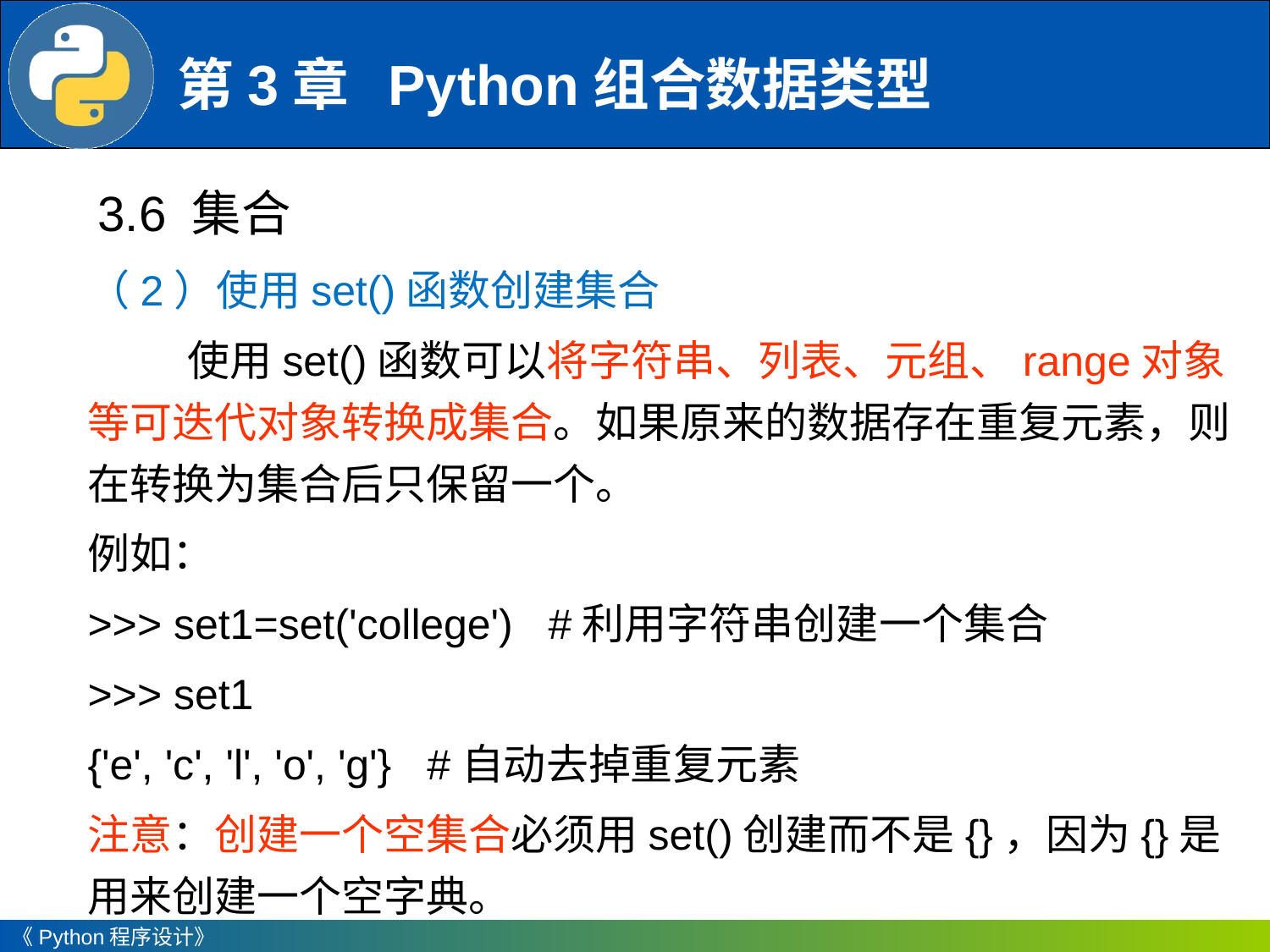

3.6 集合
（2）使用set()函数创建集合
使用set()函数可以将字符串、列表、元组、range对象等可迭代对象转换成集合。如果原来的数据存在重复元素，则在转换为集合后只保留一个。
例如：
>>> set1=set('college')   #利用字符串创建一个集合
>>> set1
{'e', 'c', 'l', 'o', 'g'}   #自动去掉重复元素
注意：创建一个空集合必须用set()创建而不是{}，因为{}是用来创建一个空字典。